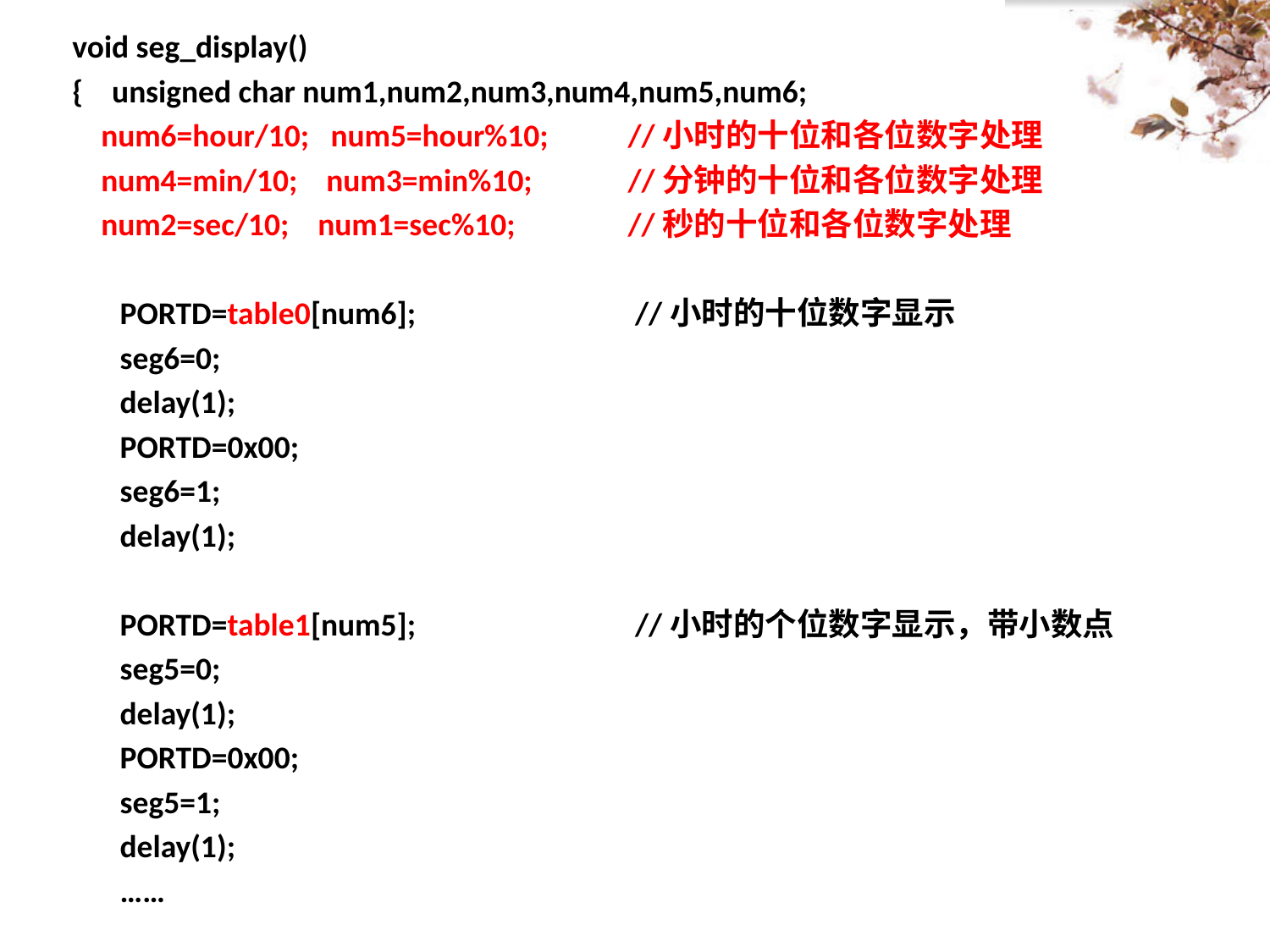

void seg_display()
{    unsigned char num1,num2,num3,num4,num5,num6;
    num6=hour/10;   num5=hour%10; 	//小时的十位和各位数字处理
    num4=min/10;    num3=min%10;	//分钟的十位和各位数字处理
    num2=sec/10;    num1=sec%10; 	//秒的十位和各位数字处理

	PORTD=table0[num6];		 //小时的十位数字显示
	seg6=0;
	delay(1);
	PORTD=0x00;
	seg6=1;
	delay(1);

	PORTD=table1[num5];		 //小时的个位数字显示，带小数点
	seg5=0;
	delay(1);
	PORTD=0x00;
	seg5=1;
	delay(1);
	……